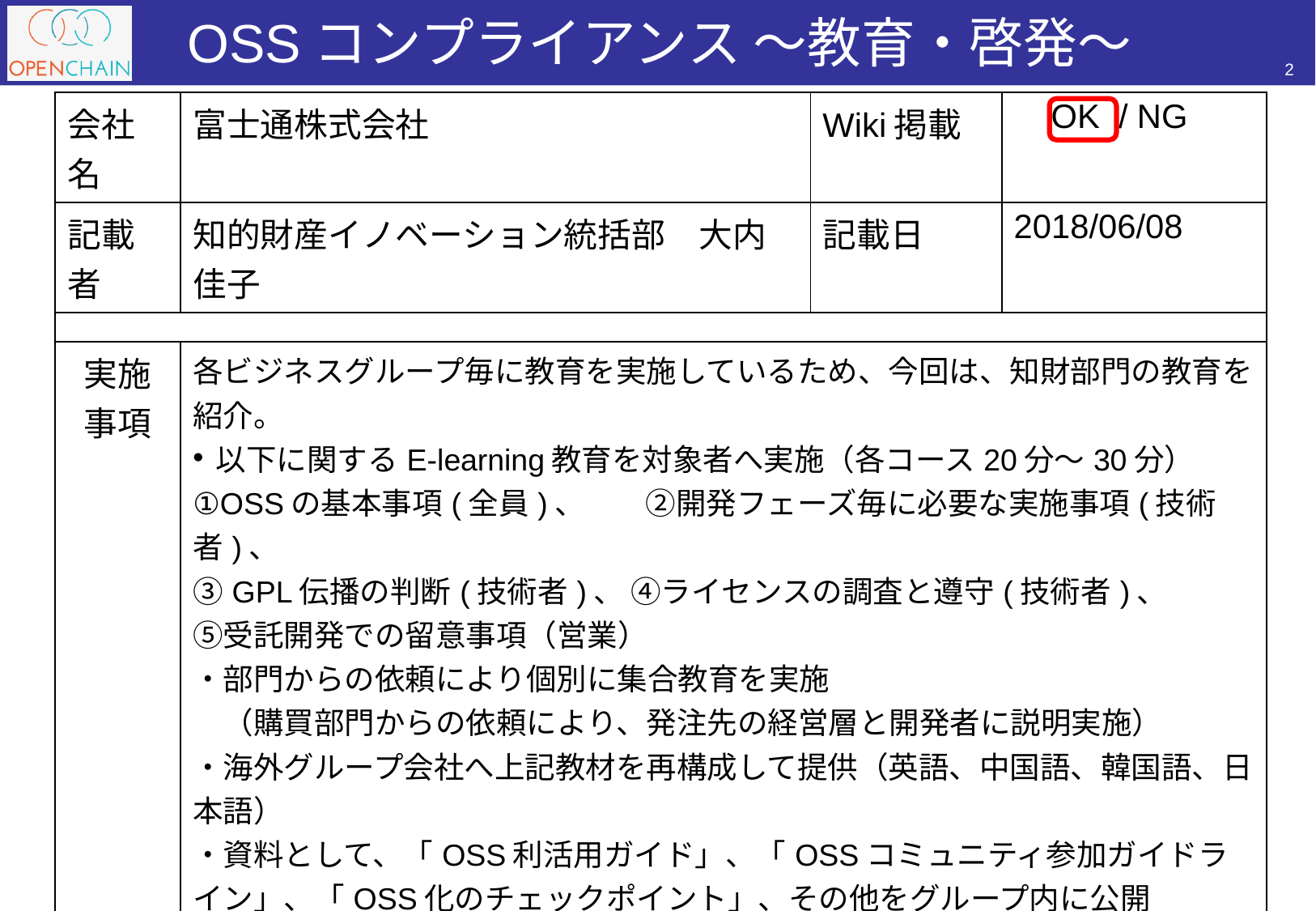

# OSSコンプライアンス ～教育・啓発～
2
| 会社名 | 富士通株式会社 | Wiki掲載 | OK / NG |
| --- | --- | --- | --- |
| 記載者 | 知的財産イノベーション統括部　大内 佳子 | 記載日 | 2018/06/08 |
|  |  |  |  |
| 実施 事項 | 各ビジネスグループ毎に教育を実施しているため、今回は、知財部門の教育を紹介。 以下に関するE-learning教育を対象者へ実施（各コース20分～30分） ①OSSの基本事項(全員)、　　②開発フェーズ毎に必要な実施事項(技術者)、 ③GPL伝播の判断(技術者)、 ④ライセンスの調査と遵守(技術者)、 ⑤受託開発での留意事項（営業） ・部門からの依頼により個別に集合教育を実施 　（購買部門からの依頼により、発注先の経営層と開発者に説明実施） ・海外グループ会社へ上記教材を再構成して提供（英語、中国語、韓国語、日本語） ・資料として、「OSS利活用ガイド」、「OSSコミュニティ参加ガイドライン」、「OSS化のチェックポイント」、その他をグループ内に公開 |  |  |
| 課題 など | OSS教育の前に知的財産権の正しい理解が必要 ネット情報等による誤解がライセンス解釈の理解を妨げる |  |  |
| こんな感じで説明 | ・ソフトウェアビジネスにOSS利活用は必須 ・OSSを利用する際の留意事項を説明(“リスク”はできるだけ使わないようにしたい） ・海外の訴訟事例や国内のネット情報からトラブル事例を紹介 ・誤解していそうな内容を簡単なYes/Noクイズ形式で説明 ・ダウンロードしたOSSの中に、複数のライセンスが含まれていることが多い。 |  |  |